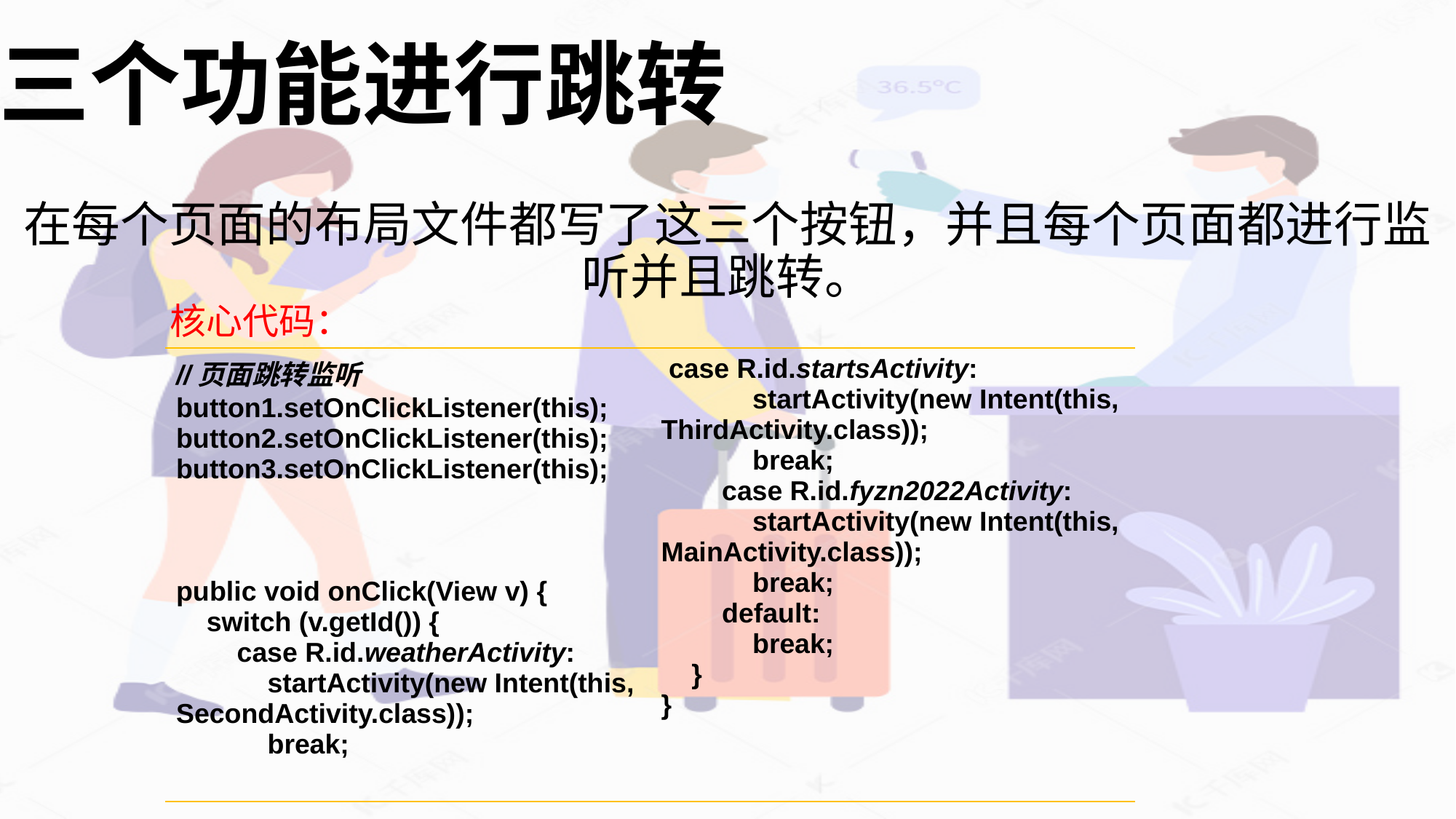

# 三个功能进行跳转
在每个页面的布局文件都写了这三个按钮，并且每个页面都进行监听并且跳转。
	核心代码：
| //页面跳转监听 button1.setOnClickListener(this); button2.setOnClickListener(this); button3.setOnClickListener(this); public void onClick(View v) { switch (v.getId()) { case R.id.weatherActivity: startActivity(new Intent(this, SecondActivity.class)); break; | case R.id.startsActivity: startActivity(new Intent(this, ThirdActivity.class)); break; case R.id.fyzn2022Activity: startActivity(new Intent(this, MainActivity.class)); break; default: break; } } |
| --- | --- |